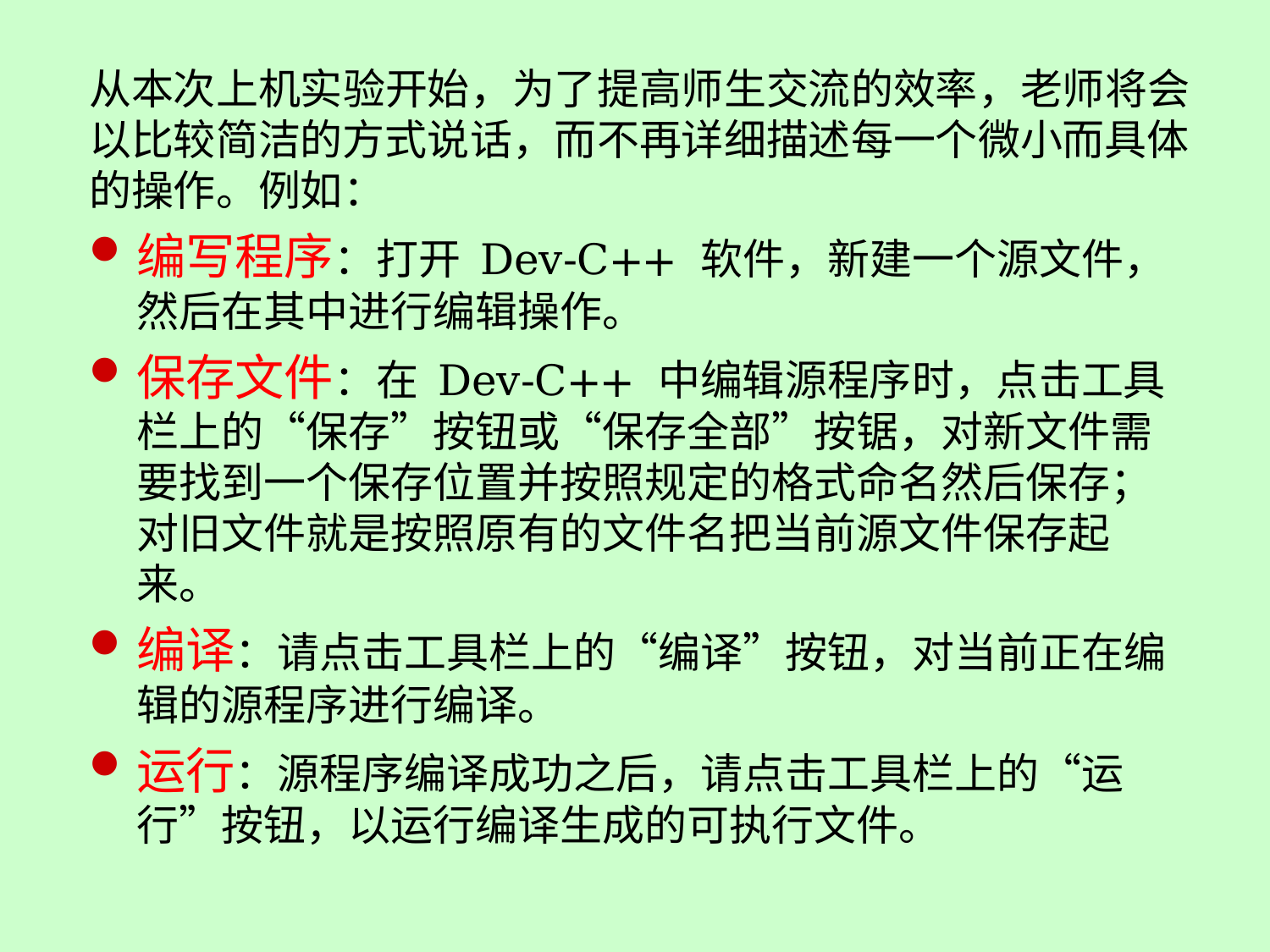

从本次上机实验开始，为了提高师生交流的效率，老师将会以比较简洁的方式说话，而不再详细描述每一个微小而具体的操作。例如：
编写程序：打开 Dev-C++ 软件，新建一个源文件，然后在其中进行编辑操作。
保存文件：在 Dev-C++ 中编辑源程序时，点击工具栏上的“保存”按钮或“保存全部”按锯，对新文件需要找到一个保存位置并按照规定的格式命名然后保存；对旧文件就是按照原有的文件名把当前源文件保存起来。
编译：请点击工具栏上的“编译”按钮，对当前正在编辑的源程序进行编译。
运行：源程序编译成功之后，请点击工具栏上的“运行”按钮，以运行编译生成的可执行文件。
102